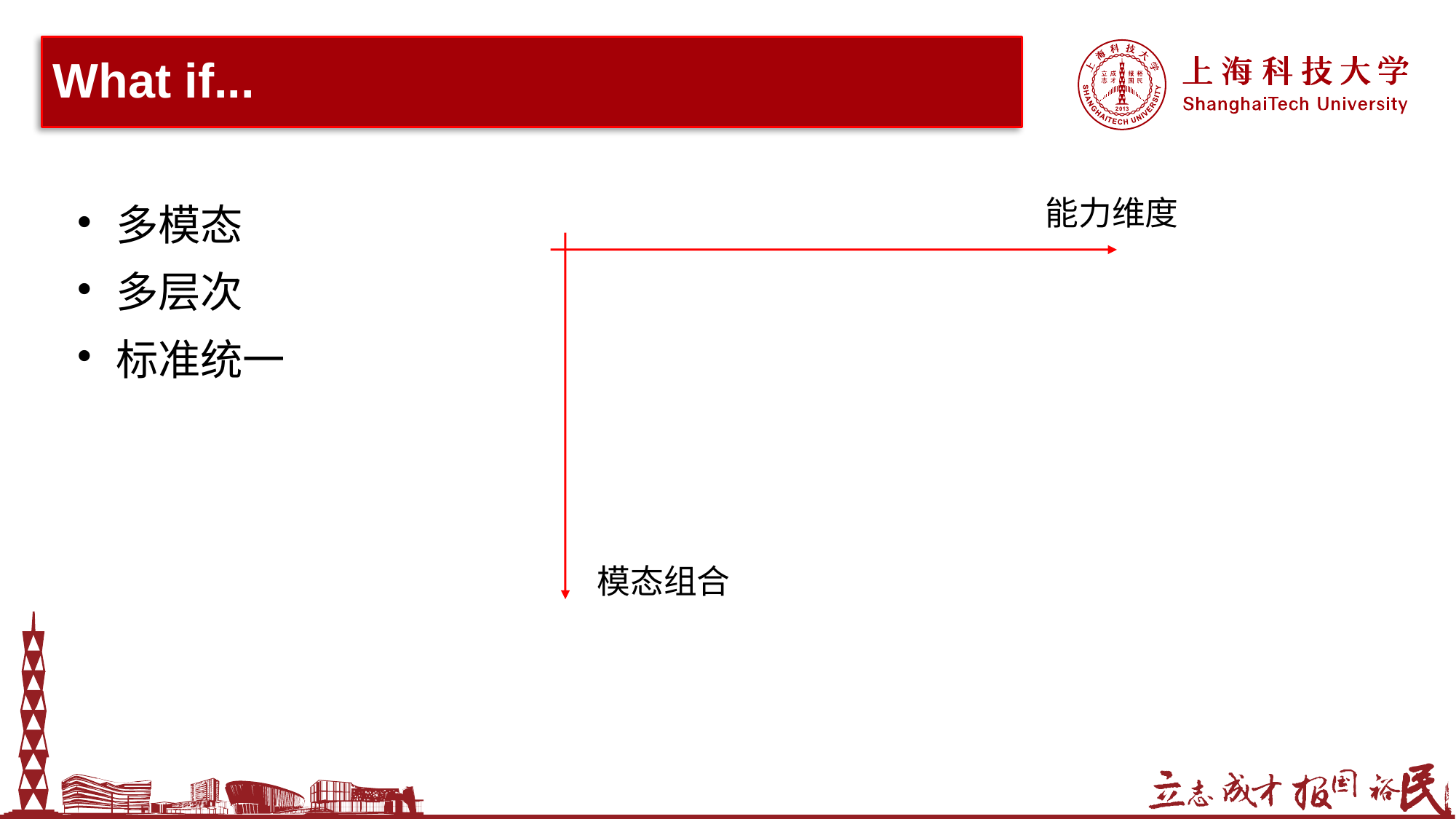

# What if...
能力维度
多模态
多层次
标准统一

模态组合